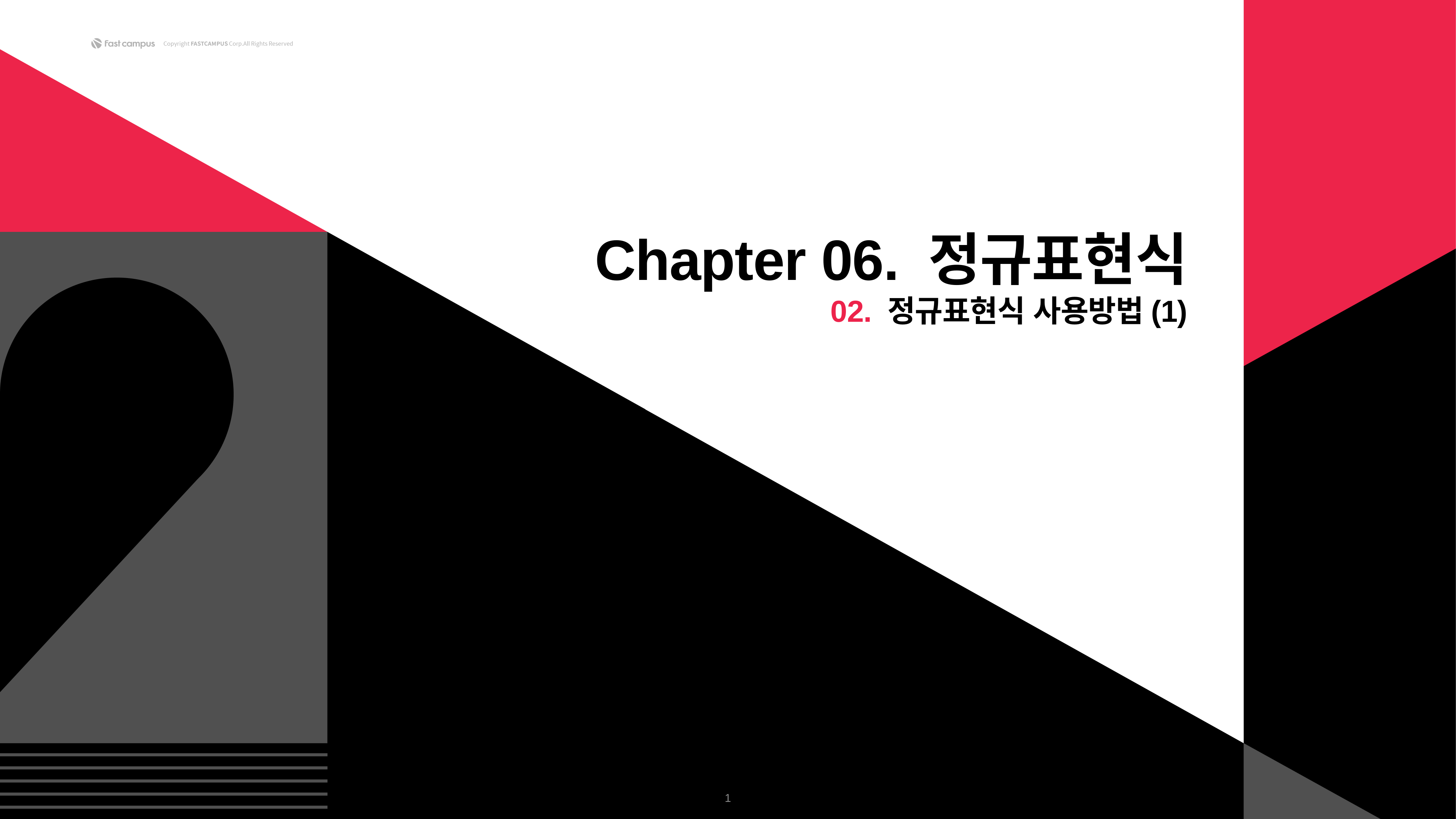

Chapter 06. 정규표현식
02. 정규표현식 사용방법(1)
1